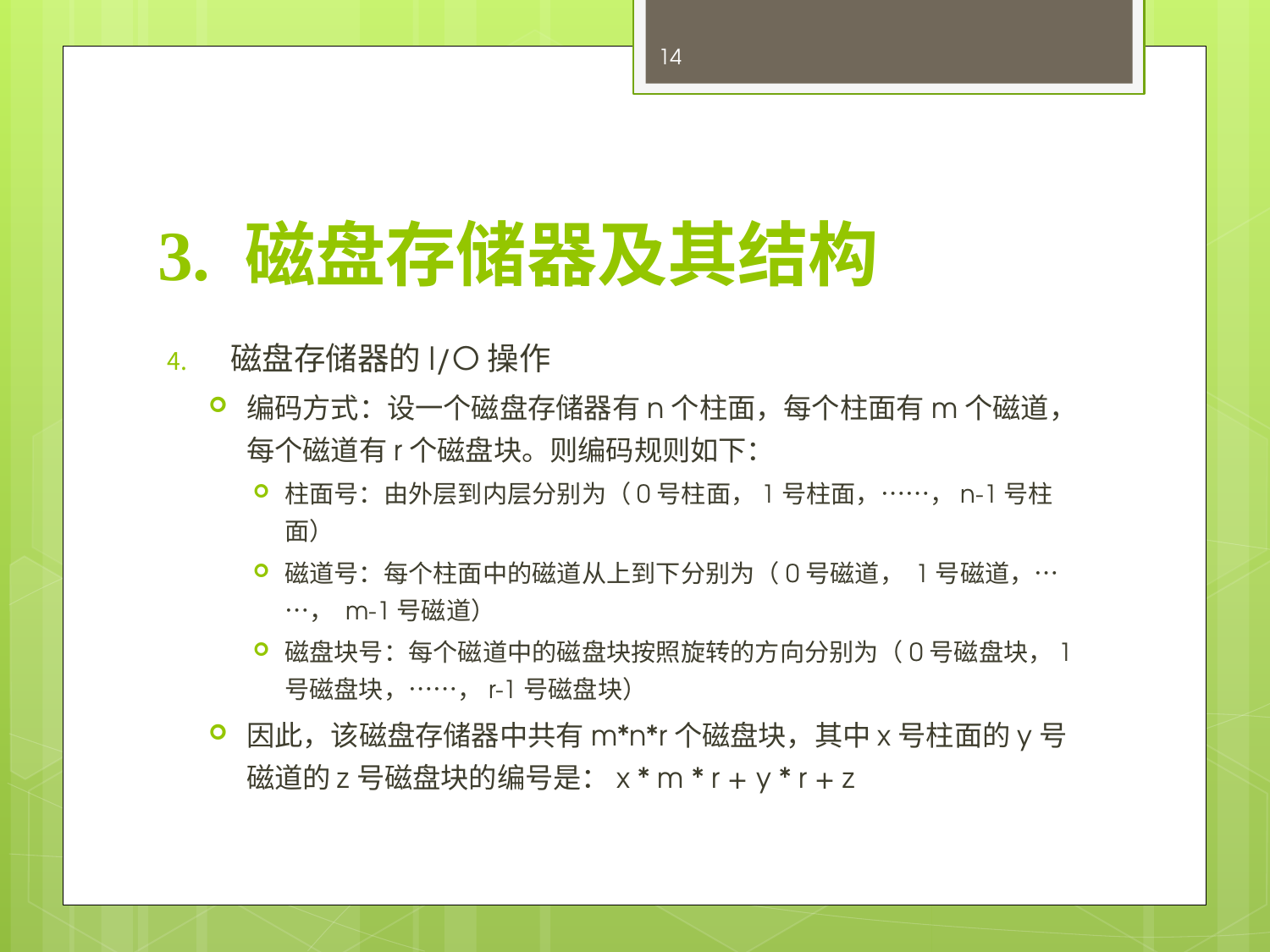

14
# 3. 磁盘存储器及其结构
磁盘存储器的I/O操作
编码方式：设一个磁盘存储器有n个柱面，每个柱面有m个磁道，每个磁道有r个磁盘块。则编码规则如下：
柱面号：由外层到内层分别为（0号柱面，1号柱面，……，n-1号柱面）
磁道号：每个柱面中的磁道从上到下分别为（0号磁道， 1号磁道，……， m-1号磁道）
磁盘块号：每个磁道中的磁盘块按照旋转的方向分别为（0号磁盘块，1号磁盘块，……，r-1号磁盘块）
因此，该磁盘存储器中共有m*n*r个磁盘块，其中x号柱面的y号磁道的z号磁盘块的编号是：x * m * r + y * r + z